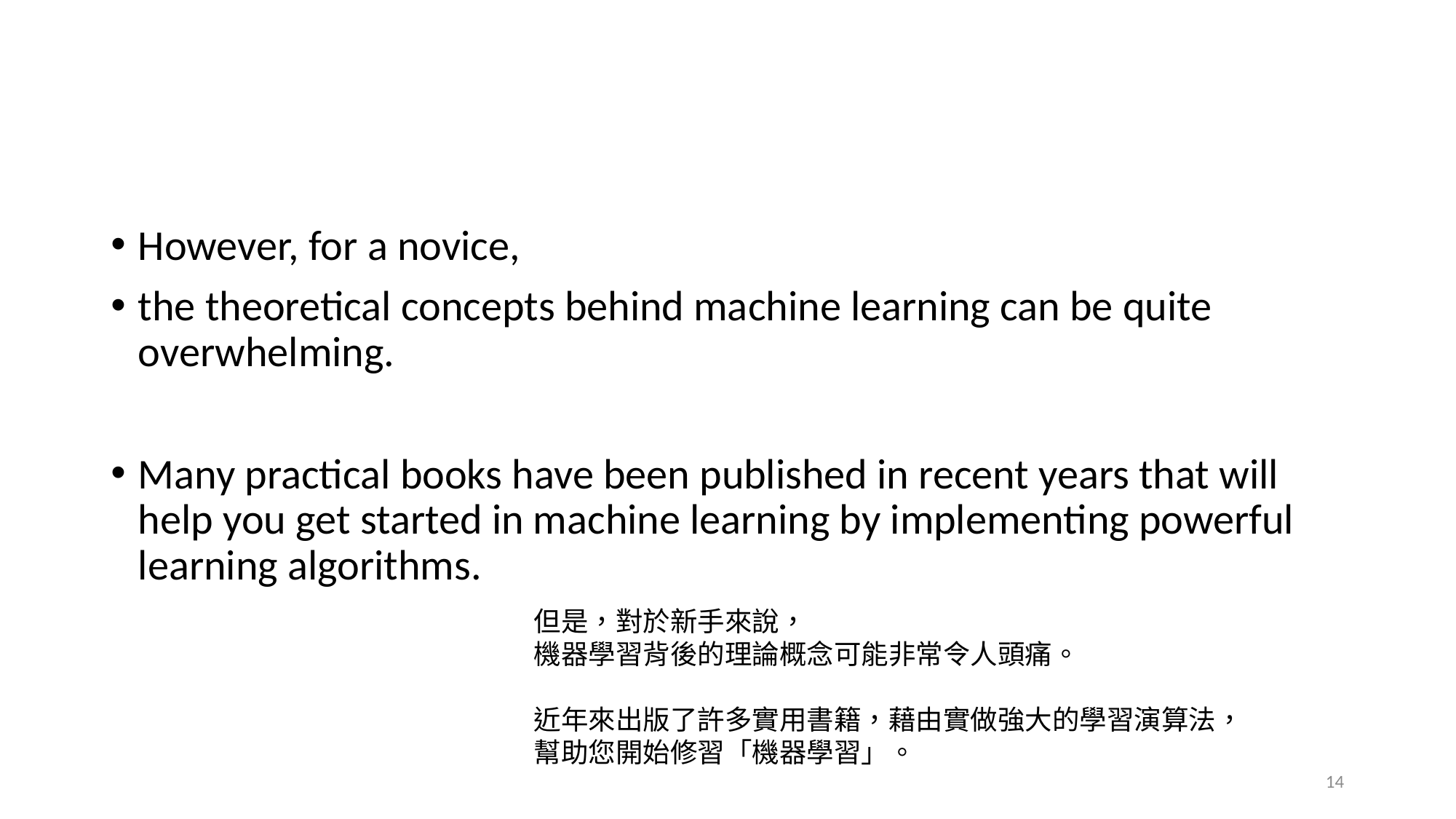

#
However, for a novice,
the theoretical concepts behind machine learning can be quite overwhelming.

Many practical books have been published in recent years that will help you get started in machine learning by implementing powerful learning algorithms.
但是，對於新手來說，
機器學習背後的理論概念可能非常令人頭痛。

近年來出版了許多實用書籍，藉由實做強大的學習演算法，幫助您開始修習「機器學習」。
14